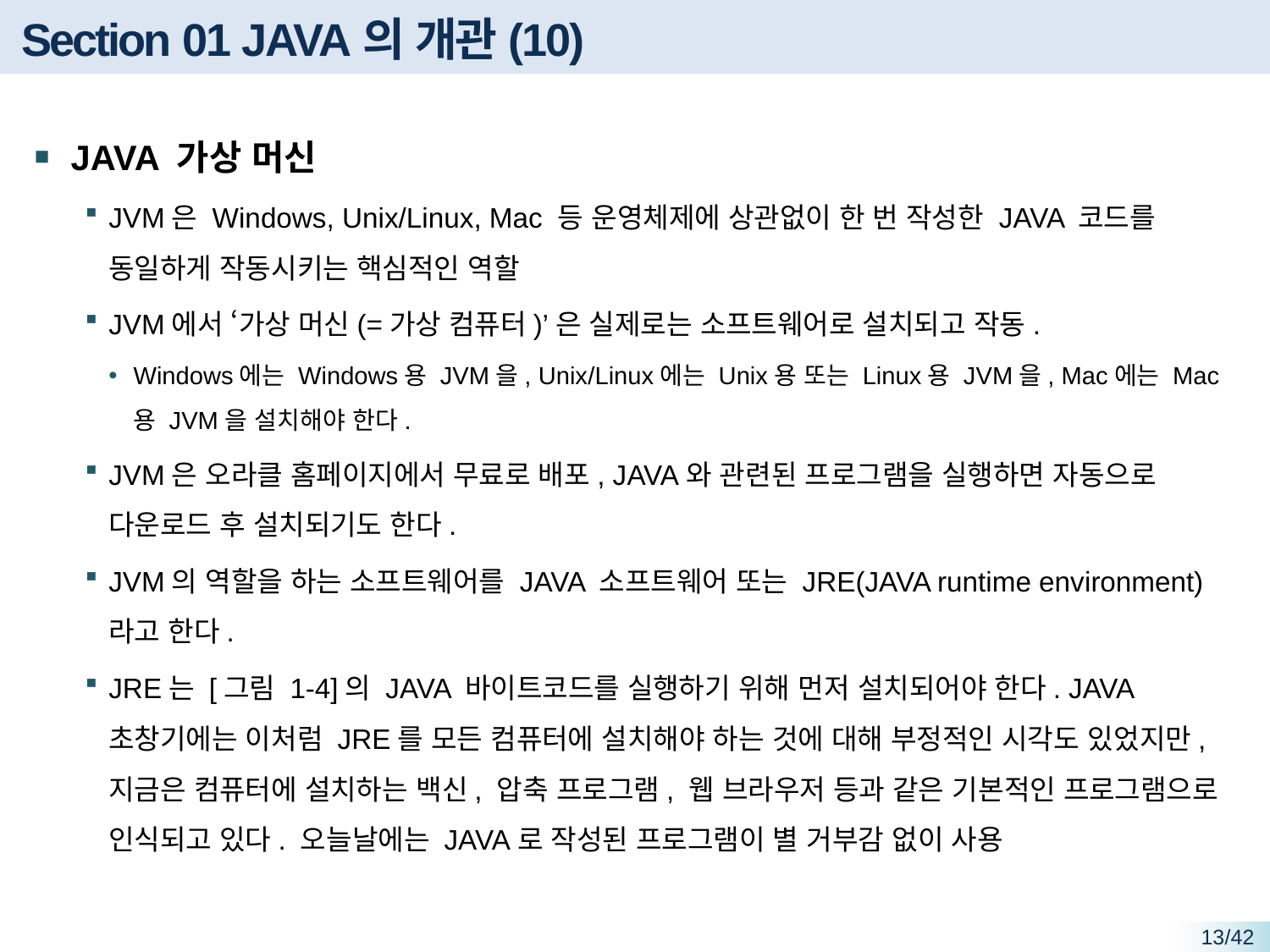

# Section 01 JAVA의 개관(10)
JAVA 가상 머신
JVM은 Windows, Unix/Linux, Mac 등 운영체제에 상관없이 한 번 작성한 JAVA 코드를 동일하게 작동시키는 핵심적인 역할
JVM에서 ‘가상 머신(=가상 컴퓨터)’은 실제로는 소프트웨어로 설치되고 작동.
Windows에는 Windows용 JVM을, Unix/Linux에는 Unix용 또는 Linux용 JVM을, Mac에는 Mac용 JVM을 설치해야 한다.
JVM은 오라클 홈페이지에서 무료로 배포, JAVA와 관련된 프로그램을 실행하면 자동으로 다운로드 후 설치되기도 한다.
JVM의 역할을 하는 소프트웨어를 JAVA 소프트웨어 또는 JRE(JAVA runtime environment)라고 한다.
JRE는 [그림 1-4]의 JAVA 바이트코드를 실행하기 위해 먼저 설치되어야 한다. JAVA 초창기에는 이처럼 JRE를 모든 컴퓨터에 설치해야 하는 것에 대해 부정적인 시각도 있었지만, 지금은 컴퓨터에 설치하는 백신, 압축 프로그램, 웹 브라우저 등과 같은 기본적인 프로그램으로 인식되고 있다. 오늘날에는 JAVA로 작성된 프로그램이 별 거부감 없이 사용